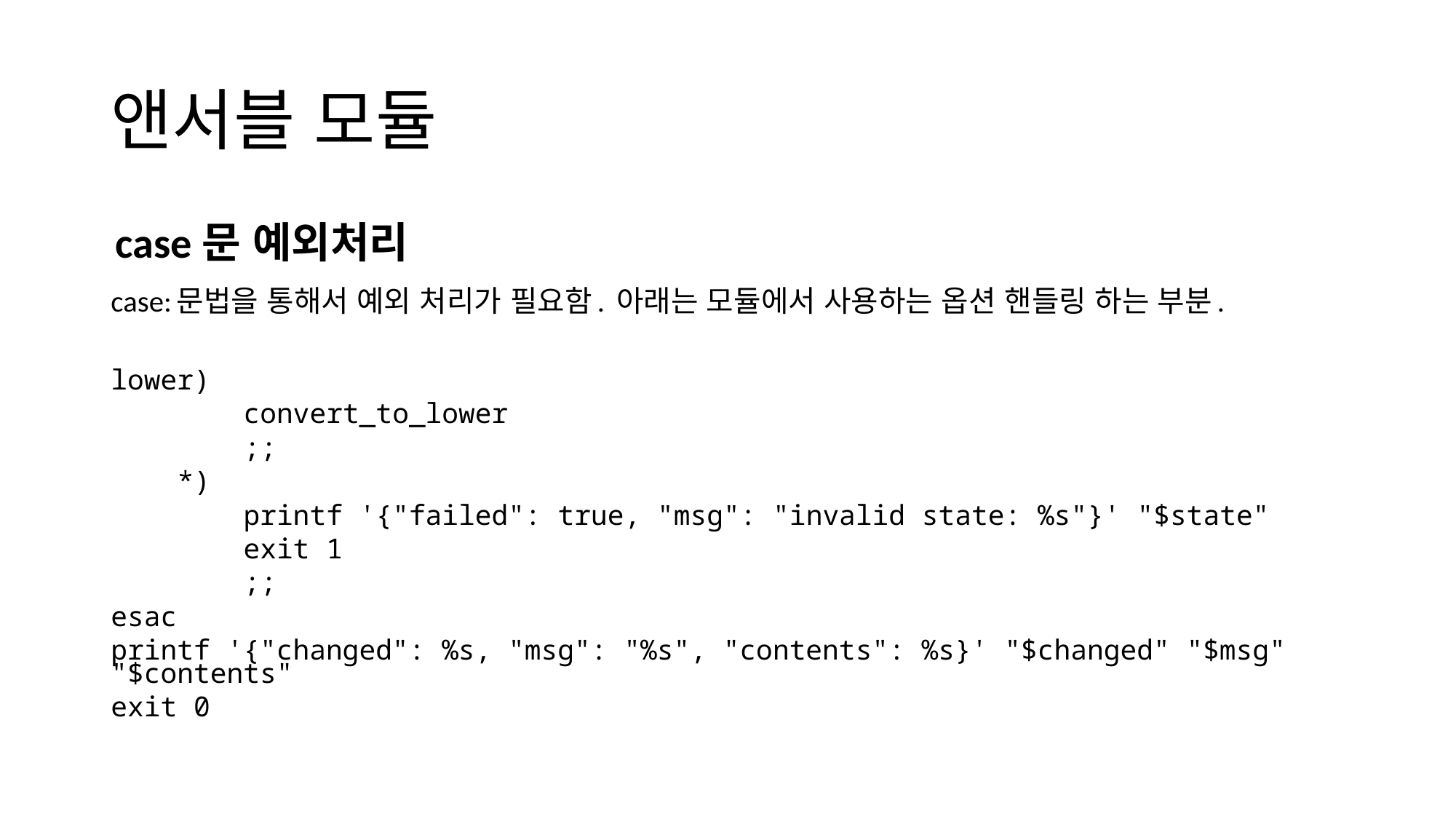

# 앤서블 모듈
case문 예외처리
case:문법을 통해서 예외 처리가 필요함. 아래는 모듈에서 사용하는 옵션 핸들링 하는 부분.

lower)
        convert_to_lower
        ;;
    *)
        printf '{"failed": true, "msg": "invalid state: %s"}' "$state"
        exit 1
        ;;
esac
printf '{"changed": %s, "msg": "%s", "contents": %s}' "$changed" "$msg" "$contents"
exit 0